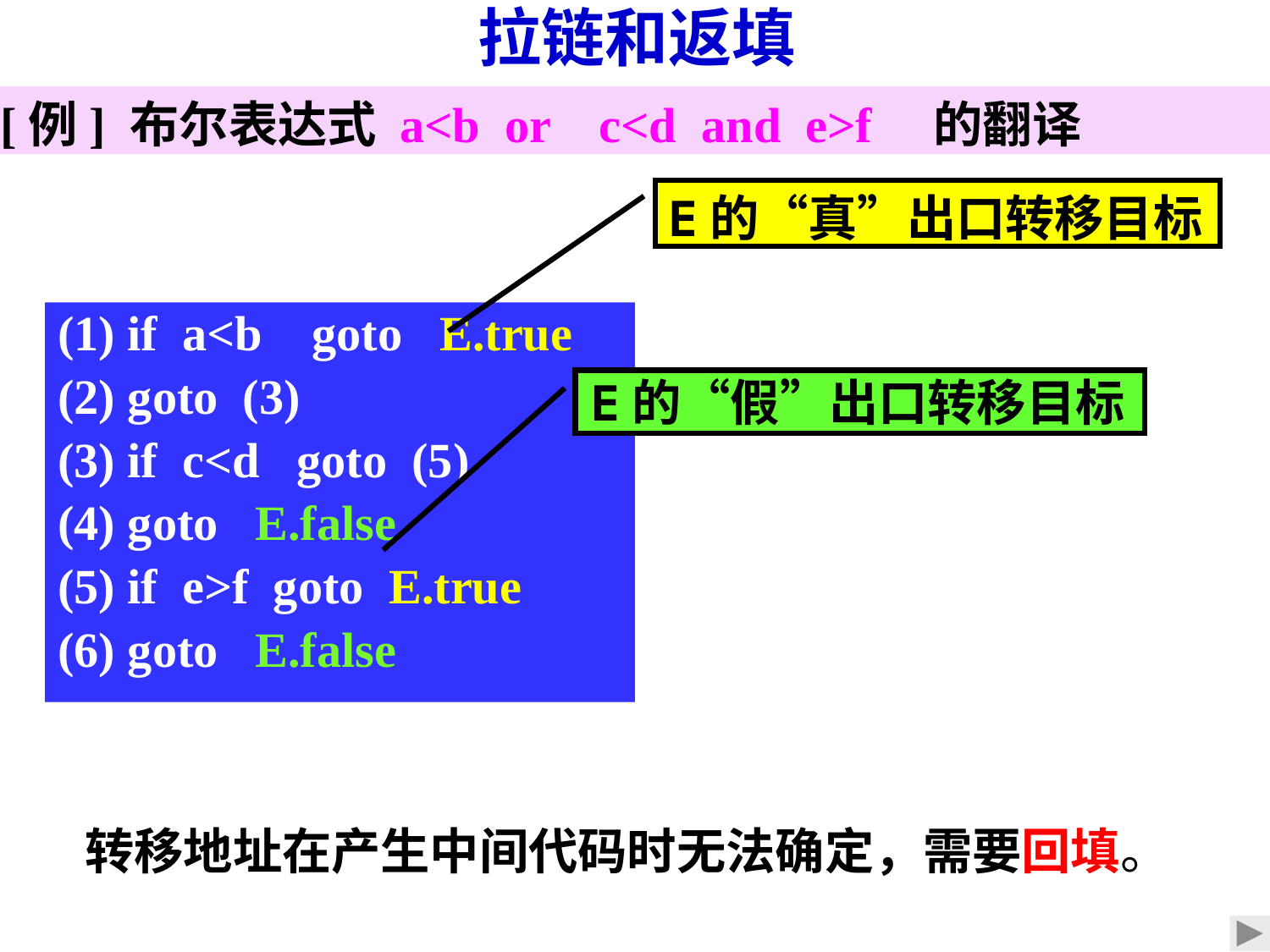

# 拉链和返填
[例] 布尔表达式 a<b  or    c<d  and  e>f　的翻译
E的“真”出口转移目标
(1) if  a<b    goto   E.true
(2) goto  (3)
(3) if  c<d   goto  (5)
(4) goto   E.false
(5) if  e>f  goto  E.true
(6) goto   E.false
E的“假”出口转移目标
转移地址在产生中间代码时无法确定，需要回填。